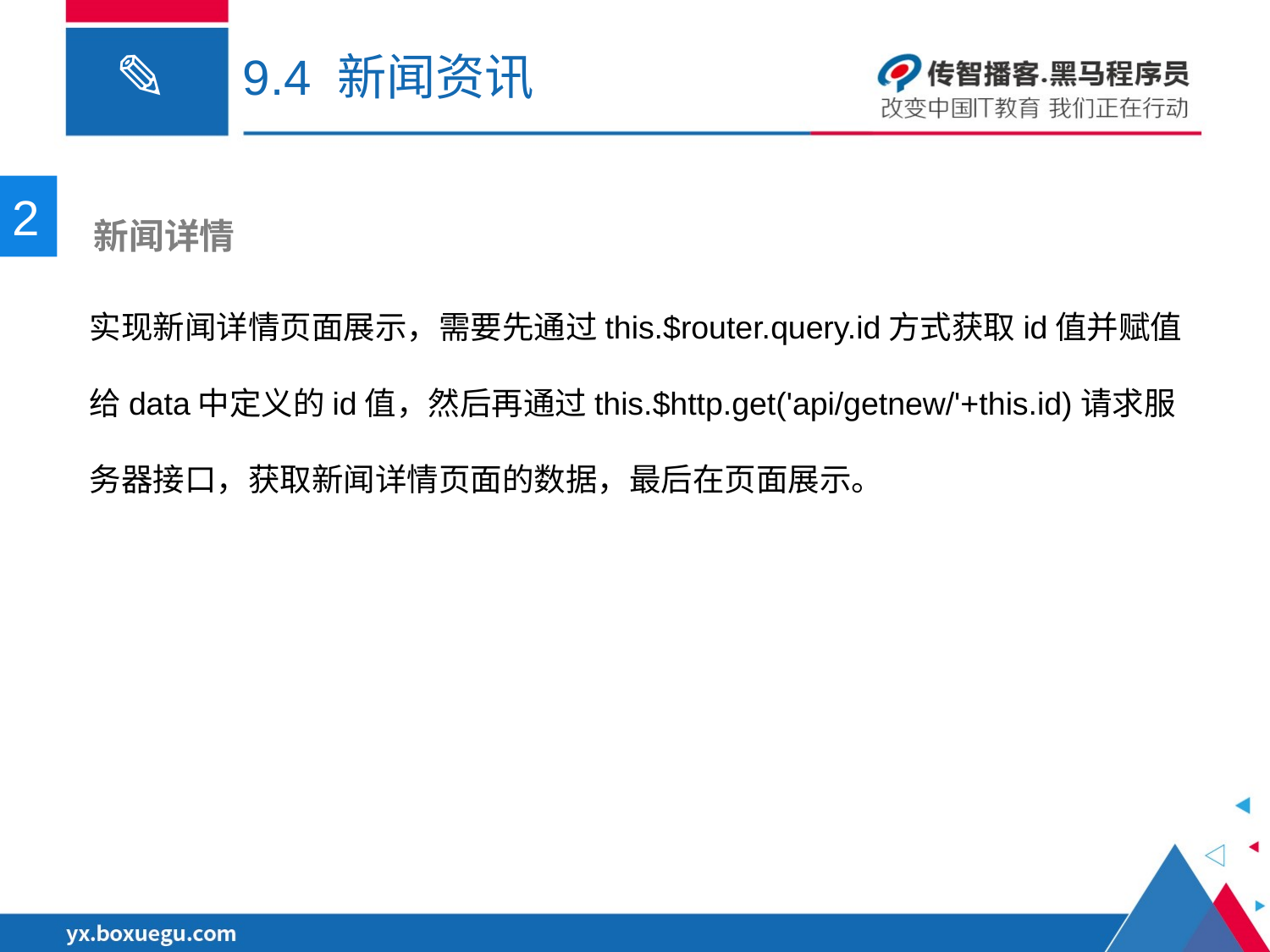

# 9.4 新闻资讯

2
  新闻详情
实现新闻详情页面展示，需要先通过this.$router.query.id方式获取id值并赋值给data中定义的id值，然后再通过this.$http.get('api/getnew/'+this.id)请求服务器接口，获取新闻详情页面的数据，最后在页面展示。